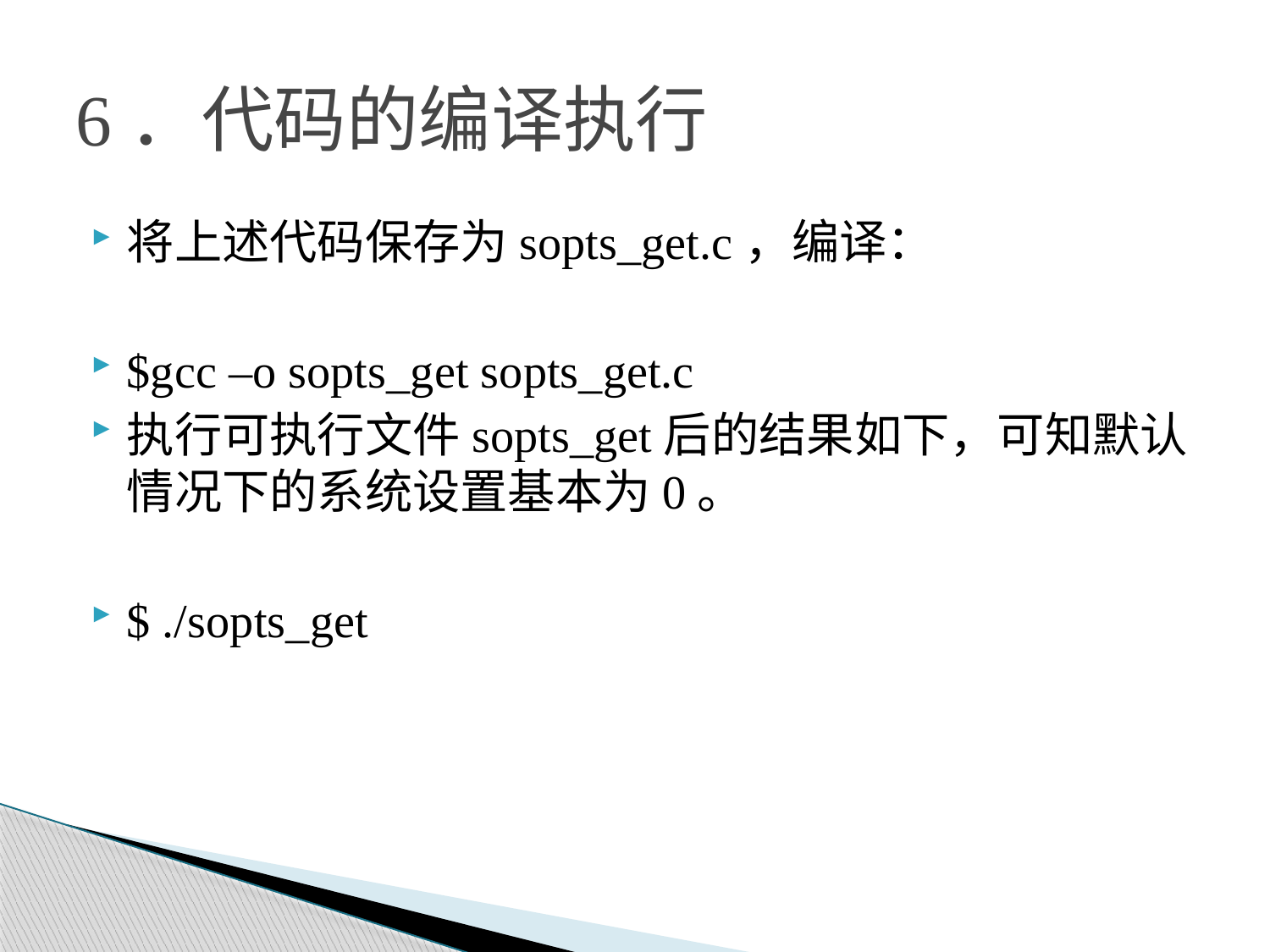

# 6．代码的编译执行
将上述代码保存为sopts_get.c，编译：

$gcc –o sopts_get sopts_get.c
执行可执行文件sopts_get后的结果如下，可知默认情况下的系统设置基本为0。

$ ./sopts_get